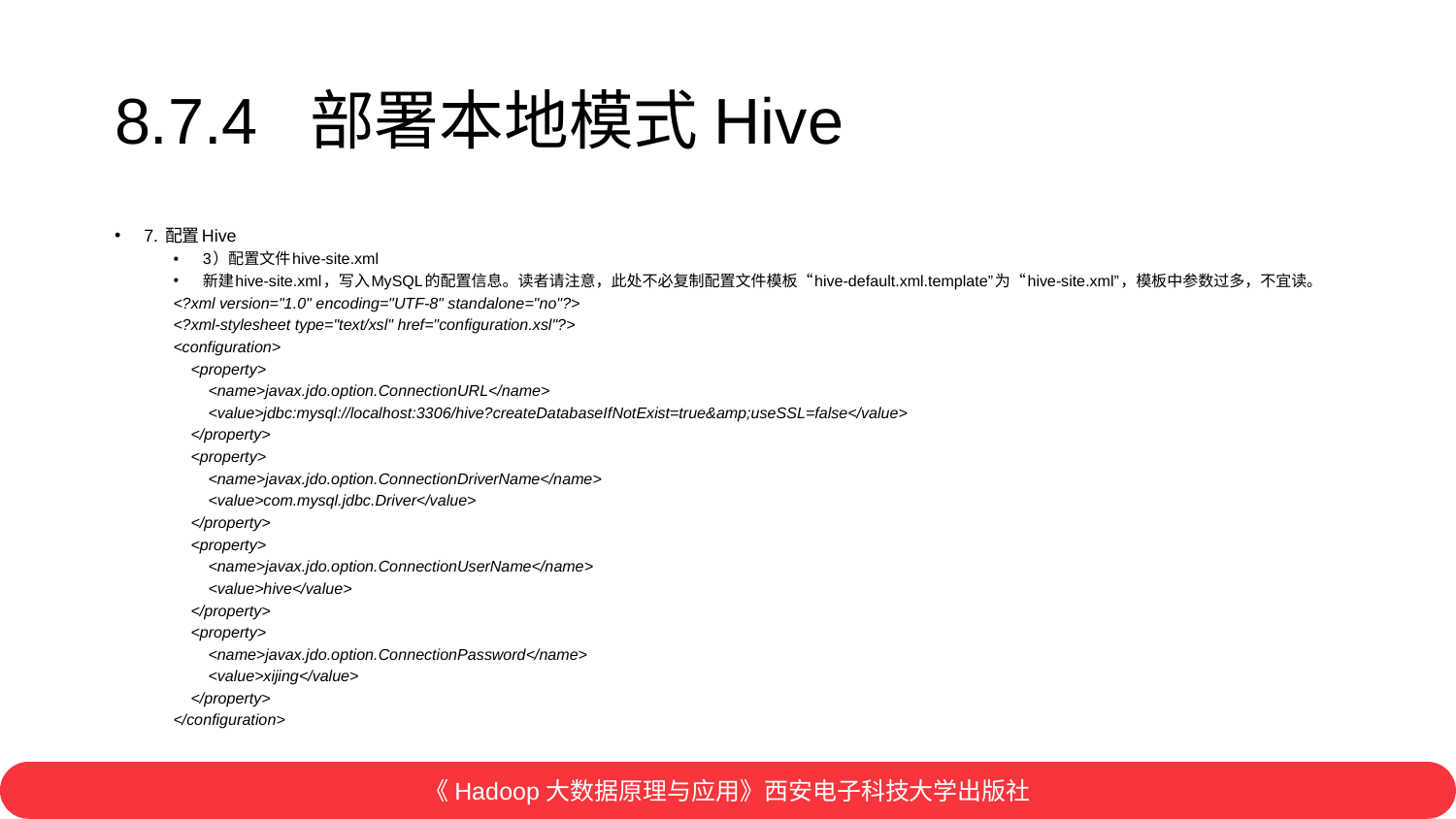

# 8.7.4  部署本地模式Hive
7. 配置Hive
3）配置文件hive-site.xml
新建hive-site.xml，写入MySQL的配置信息。读者请注意，此处不必复制配置文件模板“hive-default.xml.template”为“hive-site.xml”，模板中参数过多，不宜读。
<?xml version="1.0" encoding="UTF-8" standalone="no"?>
<?xml-stylesheet type="text/xsl" href="configuration.xsl"?>
<configuration>
    <property>
        <name>javax.jdo.option.ConnectionURL</name>
        <value>jdbc:mysql://localhost:3306/hive?createDatabaseIfNotExist=true&amp;useSSL=false</value>
    </property>
    <property>
        <name>javax.jdo.option.ConnectionDriverName</name>
        <value>com.mysql.jdbc.Driver</value>
    </property>
    <property>
        <name>javax.jdo.option.ConnectionUserName</name>
        <value>hive</value>
    </property>
    <property>
        <name>javax.jdo.option.ConnectionPassword</name>
        <value>xijing</value>
    </property>
</configuration>